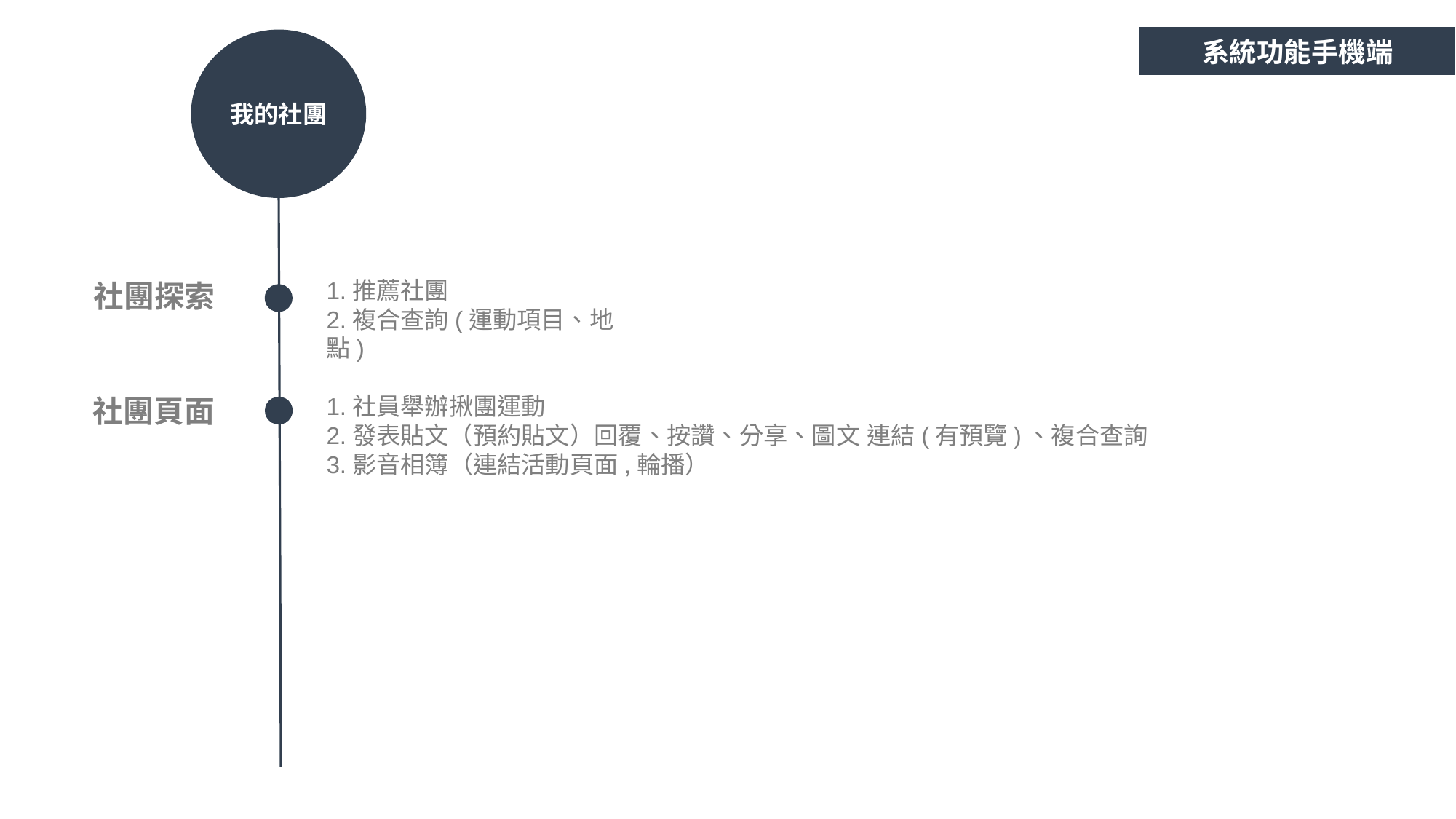

系統功能手機端
我的社團
社團探索
1.推薦社團
2.複合查詢(運動項目、地點)

1.社員舉辦揪團運動
2.發表貼文（預約貼文）回覆、按讚、分享、圖文 連結(有預覽)、複合查詢
3.影音相簿（連結活動頁面,輪播）
社團頁面